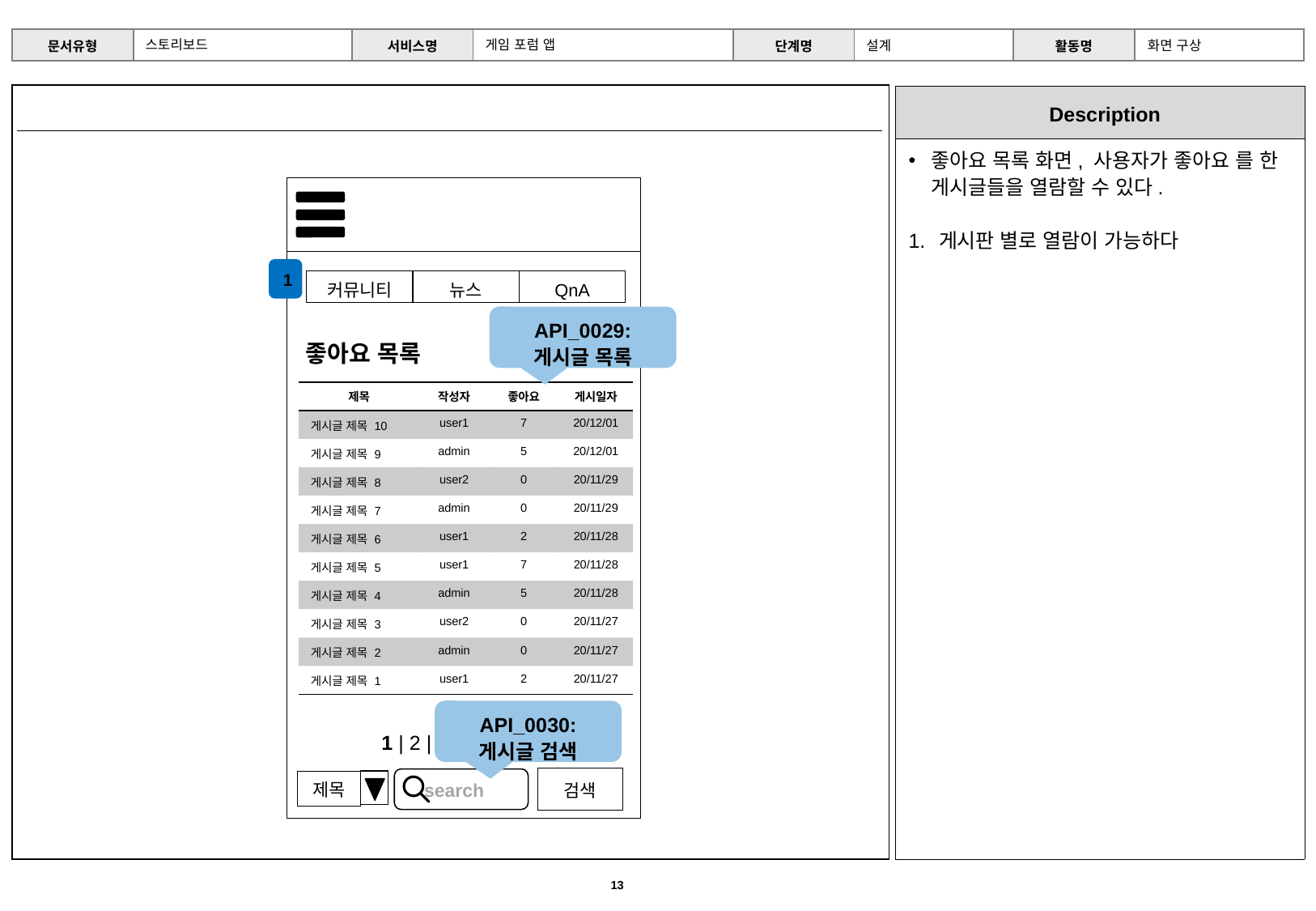

좋아요 목록 화면, 사용자가 좋아요 를 한 게시글들을 열람할 수 있다.

게시판 별로 열람이 가능하다

1
QnA
뉴스
커뮤니티
API_0029:
게시글 목록
좋아요 목록
| 제목 | 작성자 | 좋아요 | 게시일자 |
| --- | --- | --- | --- |
| 게시글 제목 10 | user1 | 7 | 20/12/01 |
| 게시글 제목 9 | admin | 5 | 20/12/01 |
| 게시글 제목 8 | user2 | 0 | 20/11/29 |
| 게시글 제목 7 | admin | 0 | 20/11/29 |
| 게시글 제목 6 | user1 | 2 | 20/11/28 |
| 게시글 제목 5 | user1 | 7 | 20/11/28 |
| 게시글 제목 4 | admin | 5 | 20/11/28 |
| 게시글 제목 3 | user2 | 0 | 20/11/27 |
| 게시글 제목 2 | admin | 0 | 20/11/27 |
| 게시글 제목 1 | user1 | 2 | 20/11/27 |
API_0030:
게시글 검색
1 | 2 | 3 | 4 | 5 | > | >>
검색
   search

제목